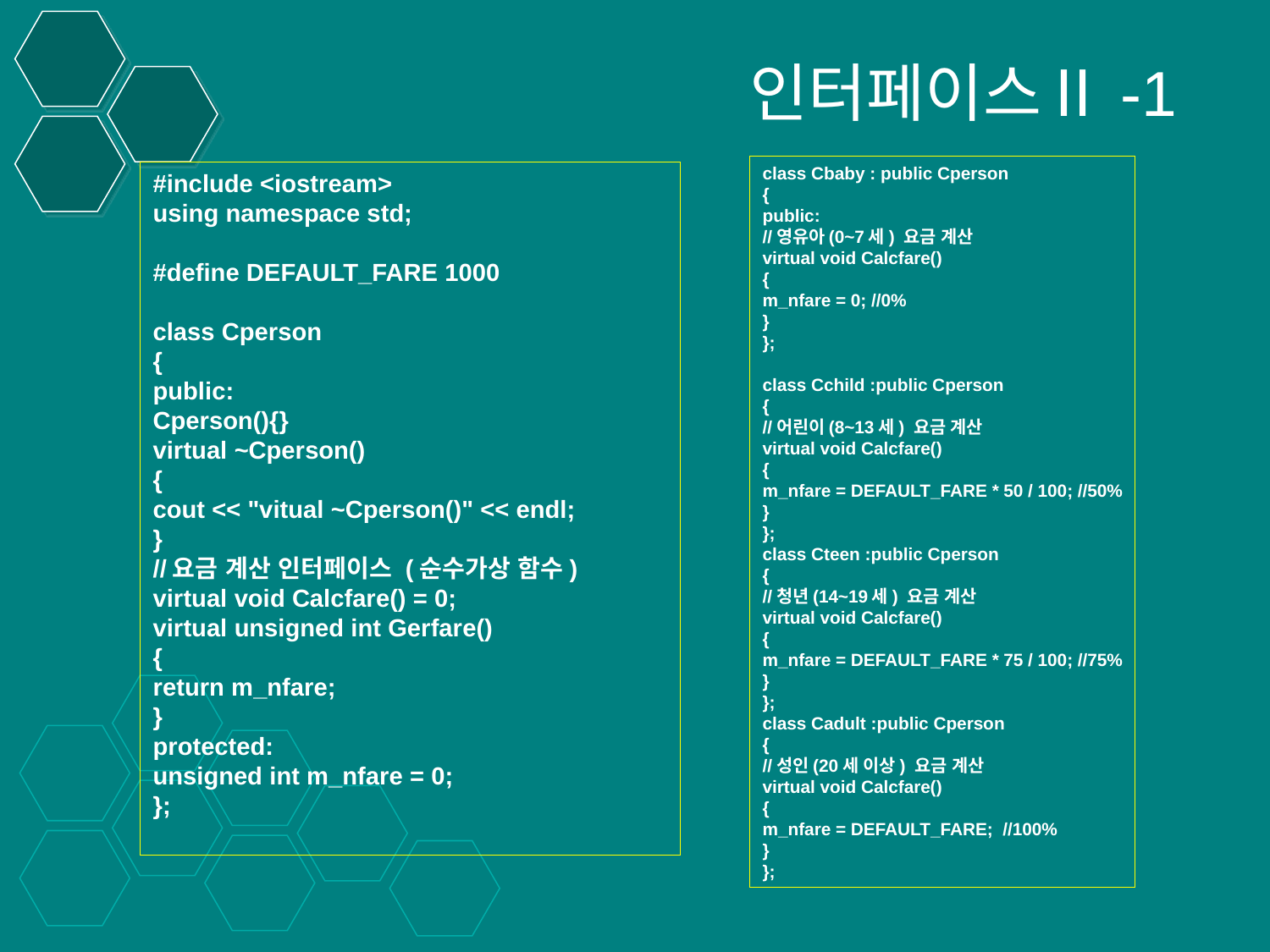

# 인터페이스Ⅱ-1
class Cbaby : public Cperson
{
public:
//영유아(0~7세) 요금 계산
virtual void Calcfare()
{
m_nfare = 0; //0%
}
};

class Cchild :public Cperson
{
//어린이(8~13세) 요금 계산
virtual void Calcfare()
{
m_nfare = DEFAULT_FARE * 50 / 100; //50%
}
};
class Cteen :public Cperson
{
//청년(14~19세) 요금 계산
virtual void Calcfare()
{
m_nfare = DEFAULT_FARE * 75 / 100; //75%
}
};
class Cadult :public Cperson
{
//성인(20세 이상) 요금 계산
virtual void Calcfare()
{
m_nfare = DEFAULT_FARE;  //100%
}
};
#include <iostream>
using namespace std;

#define DEFAULT_FARE 1000

class Cperson
{
public:
Cperson(){}
virtual ~Cperson()
{
cout << "vitual ~Cperson()" << endl;
}
//요금 계산 인터페이스 (순수가상 함수)
virtual void Calcfare() = 0;
virtual unsigned int Gerfare()
{
return m_nfare;
}
protected:
unsigned int m_nfare = 0;
};